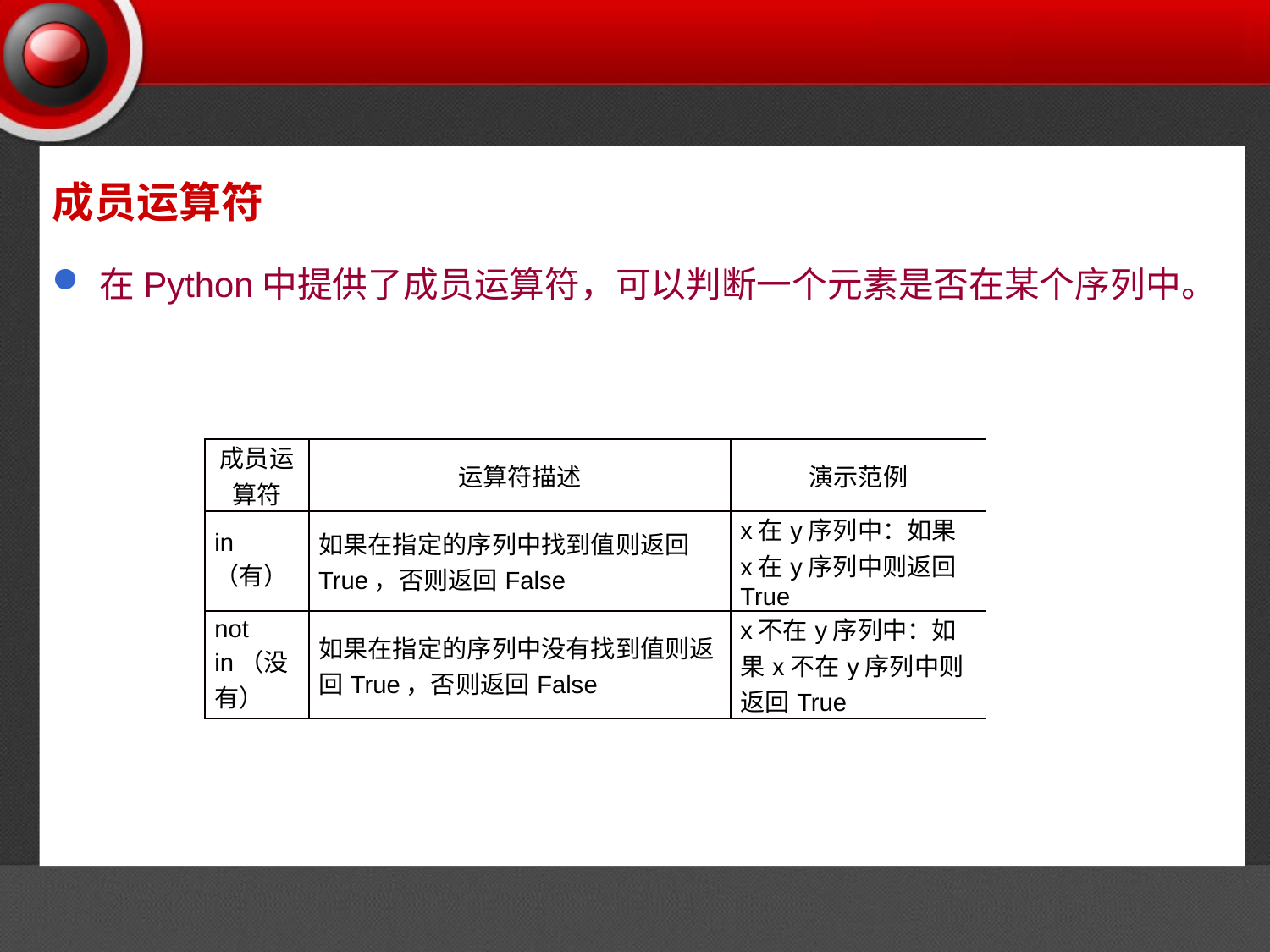

# 成员运算符
在Python中提供了成员运算符，可以判断一个元素是否在某个序列中。
| 成员运算符 | 运算符描述 | 演示范例 |
| --- | --- | --- |
| in（有） | 如果在指定的序列中找到值则返回True，否则返回False | x在y序列中：如果x在y序列中则返回True |
| not in（没有） | 如果在指定的序列中没有找到值则返回True，否则返回False | x不在y序列中：如果x不在y序列中则返回True |